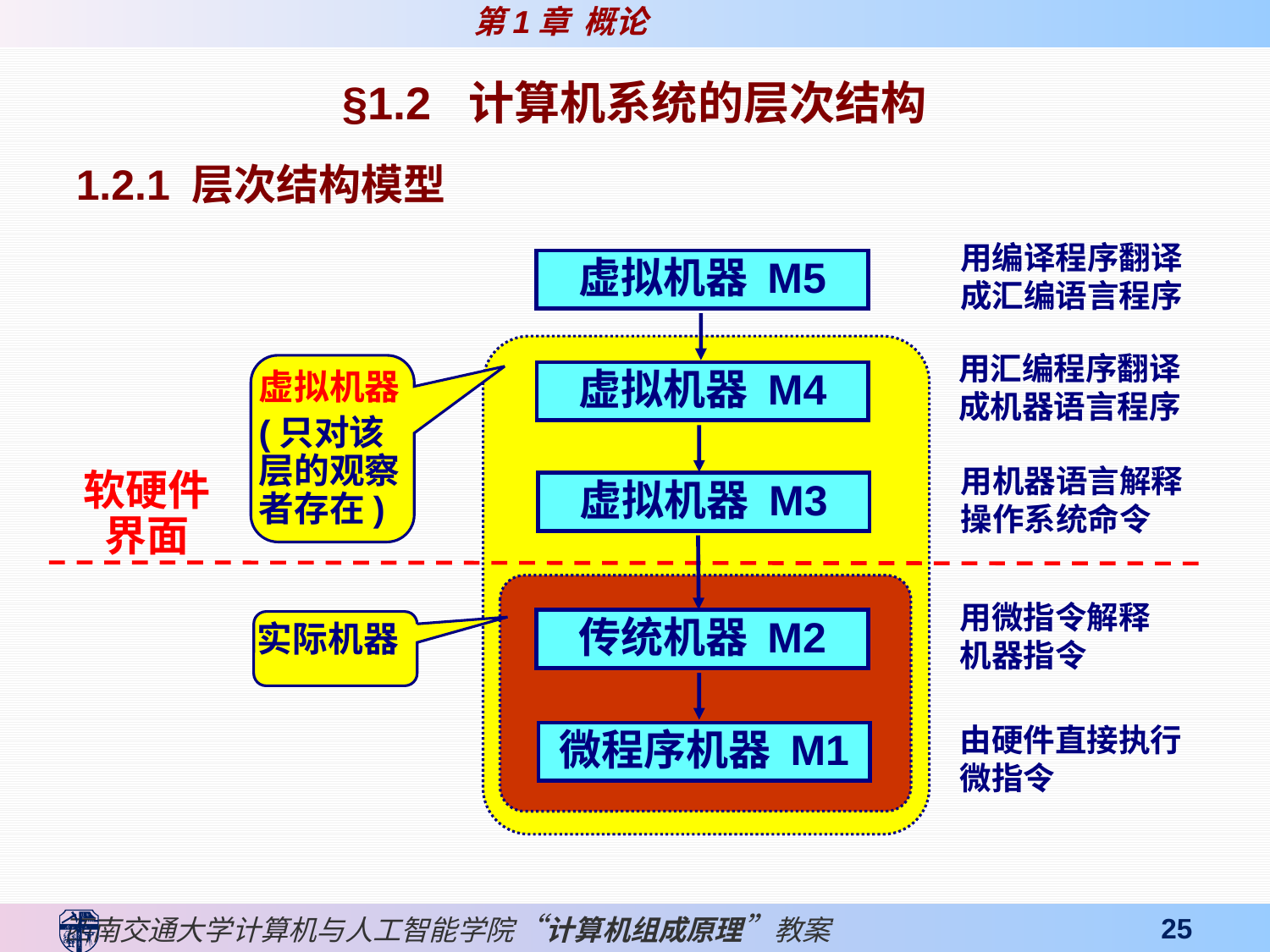

§1.2  计算机系统的层次结构
1.2.1 层次结构模型
用编译程序翻译
成汇编语言程序
虚拟机器 M5

虚拟机器
(只对该层的观察者存在)
用汇编程序翻译
成机器语言程序
虚拟机器 M4

用机器语言解释
操作系统命令
软硬件
界面
虚拟机器 M3

实际机器
用微指令解释
机器指令
传统机器 M2

由硬件直接执行
微指令
微程序机器 M1